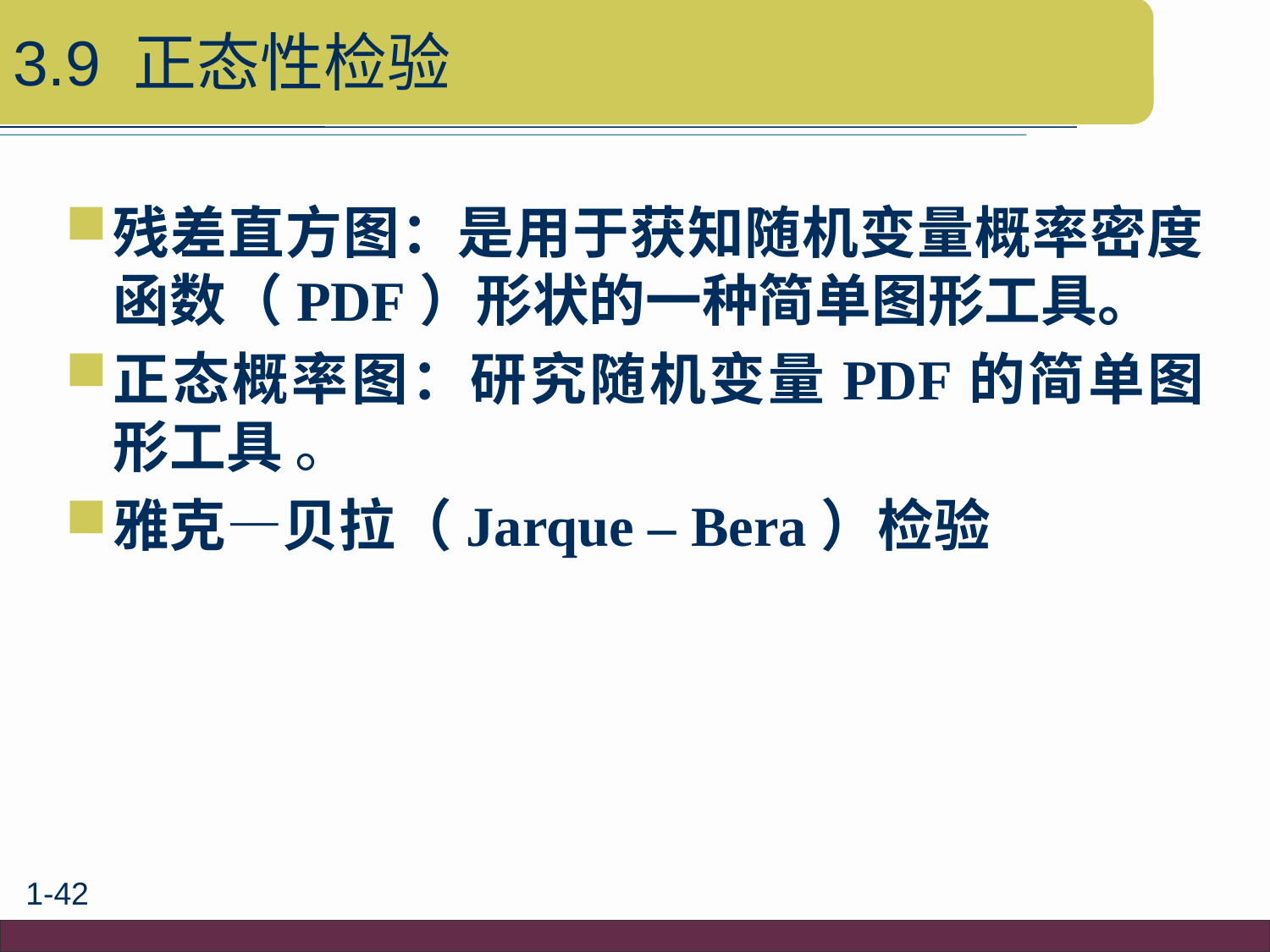

# 3.9 正态性检验
残差直方图：是用于获知随机变量概率密度函数（PDF）形状的一种简单图形工具。
正态概率图：研究随机变量PDF的简单图形工具 。
雅克—贝拉（Jarque – Bera）检验